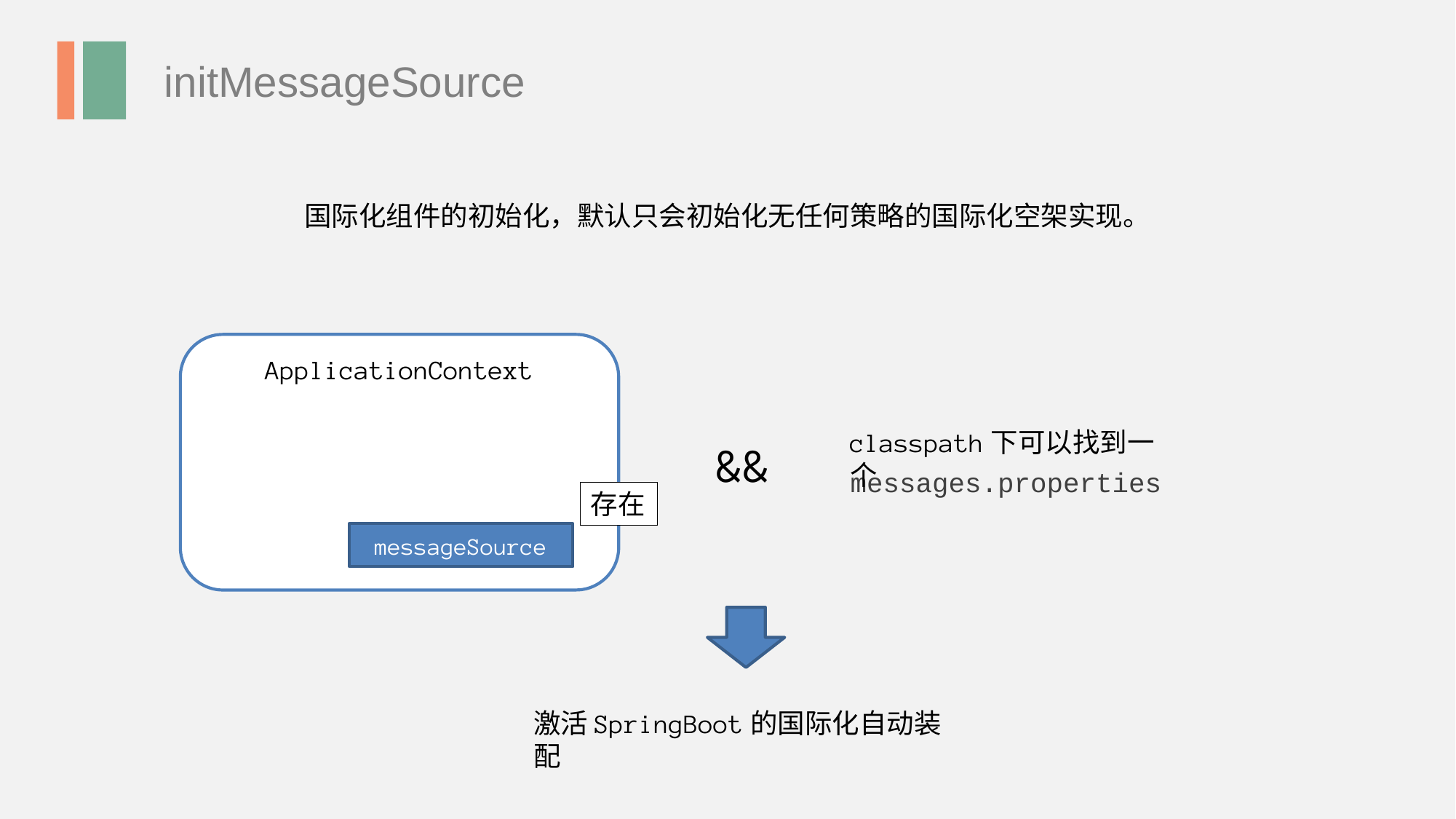

initMessageSource
国际化组件的初始化，默认只会初始化无任何策略的国际化空架实现。
ApplicationContext
classpath下可以找到一个
&&
messages.properties
存在
messageSource

激活SpringBoot的国际化自动装配